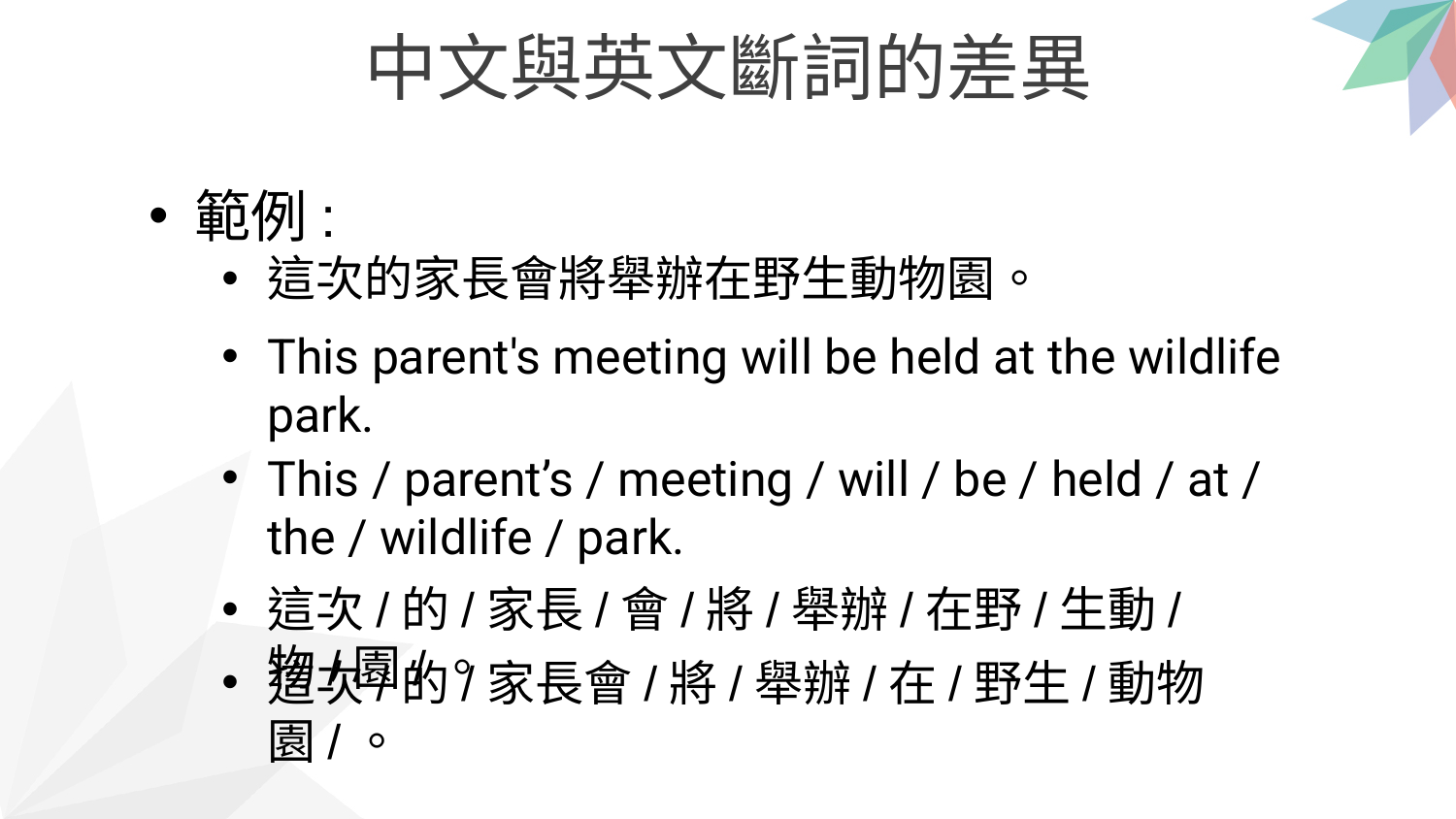

中文與英文斷詞的差異
範例:
這次的家長會將舉辦在野生動物園。

This parent's meeting will be held at the wildlife park.

This / parent’s / meeting / will / be / held / at / the / wildlife / park.

這次/的/家長/會/將/舉辦/在野/生動/物/園/。
這次/的/家長會/將/舉辦/在/野生/動物園/。